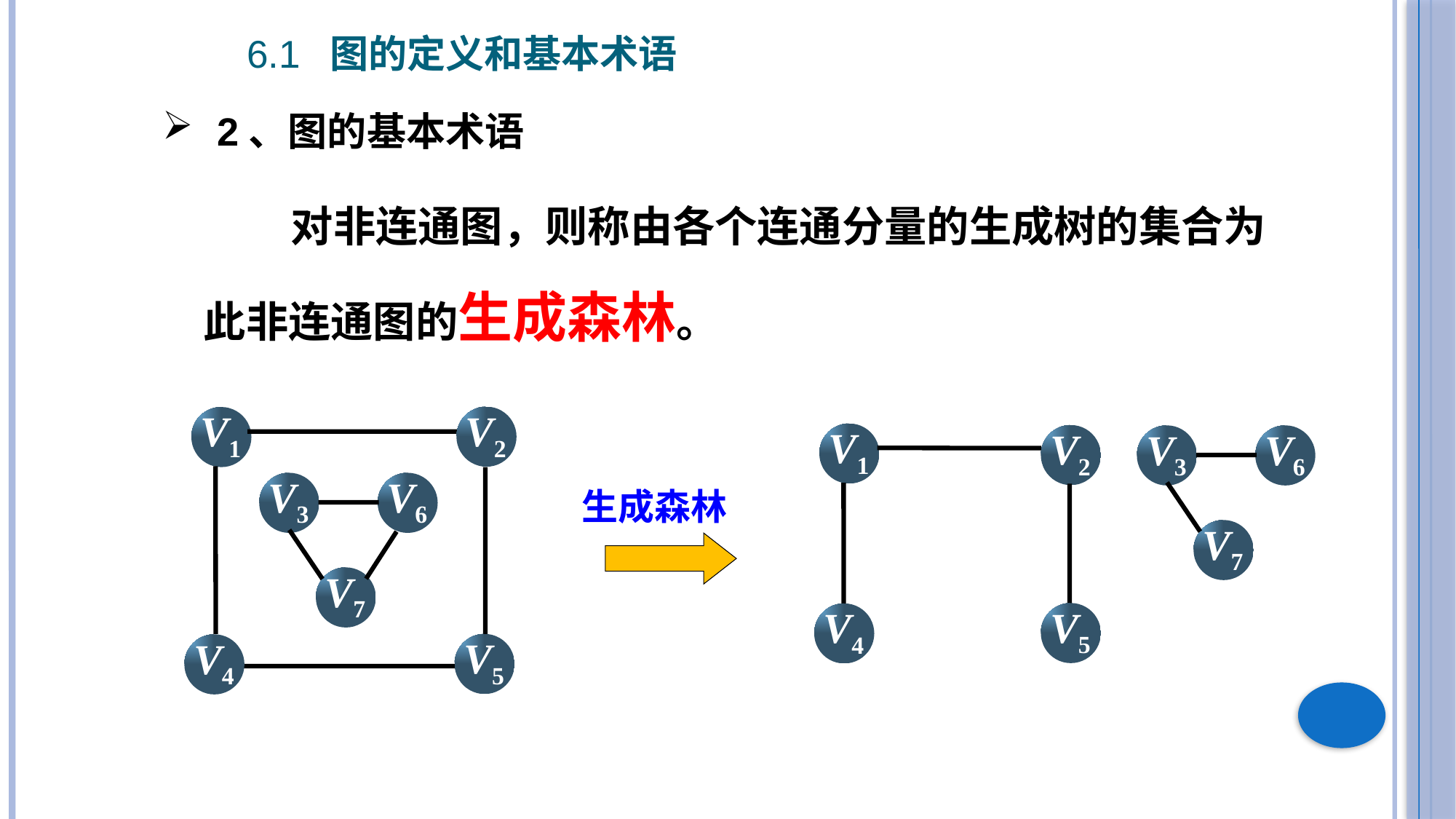

6.1  图的定义和基本术语
2、图的基本术语
        对非连通图，则称由各个连通分量的生成树的集合为此非连通图的生成森林。
V2
V1

V3
V6

V7

V5
V4

V1
V2
V3
V6

V7

V5
V4

生成森林